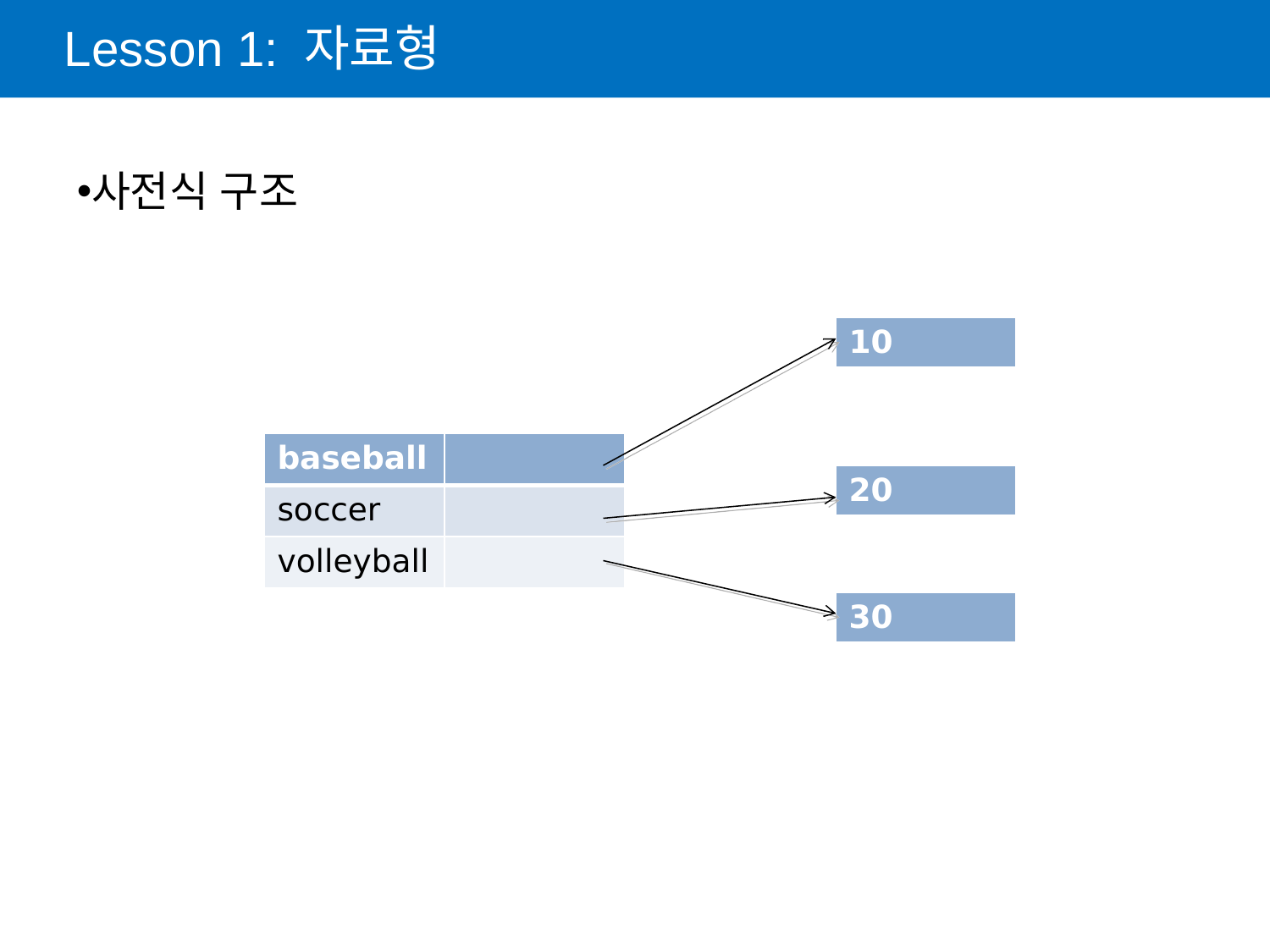

# Lesson 1: 자료형

사전식 구조
| 10 |
| --- |
| baseball |  |
| --- | --- |
| soccer |  |
| volleyball |  |
| 20 |
| --- |
| 30 |
| --- |